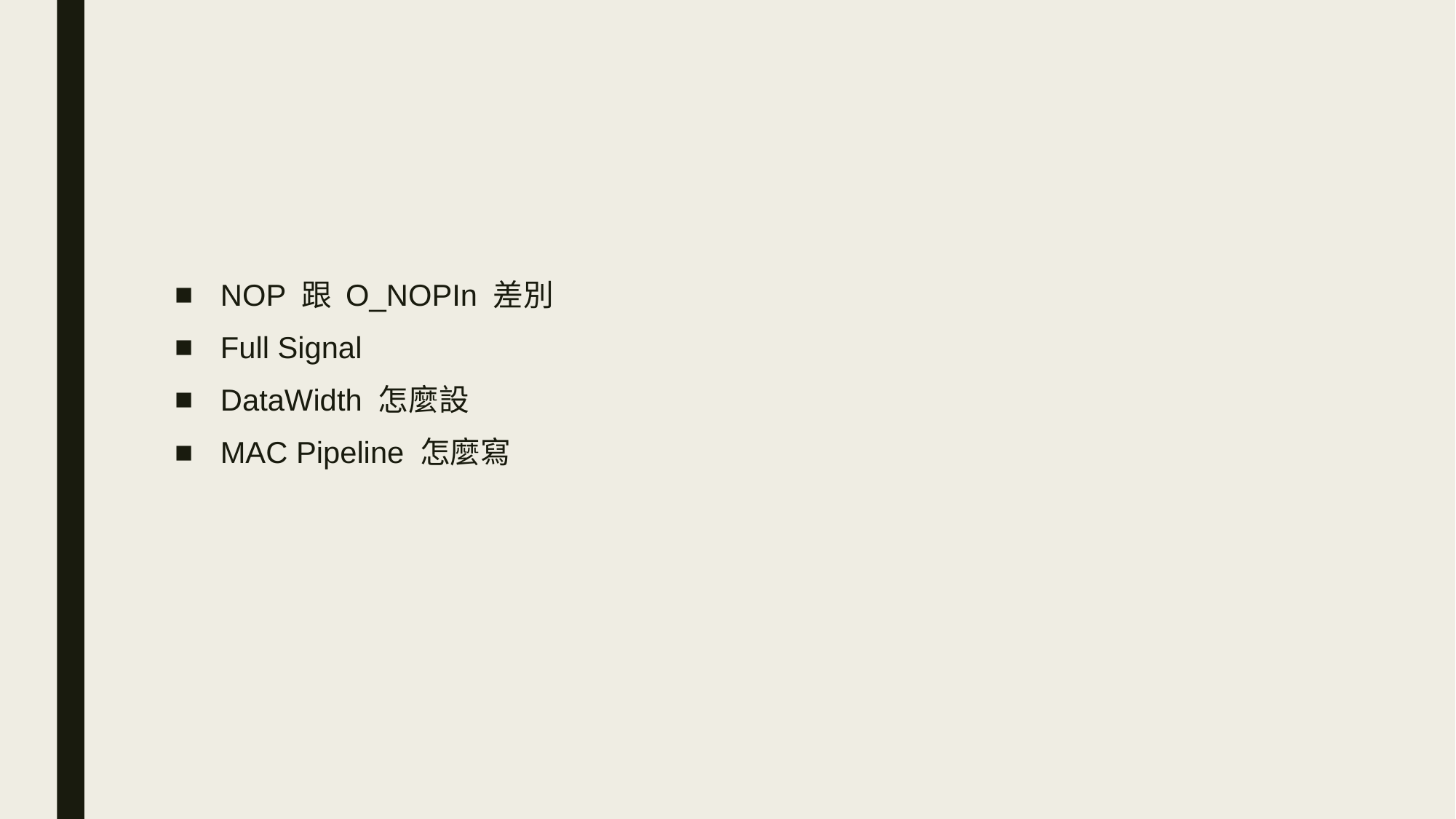

#
NOP 跟 O_NOPIn 差別
Full Signal
DataWidth 怎麼設
MAC Pipeline 怎麼寫